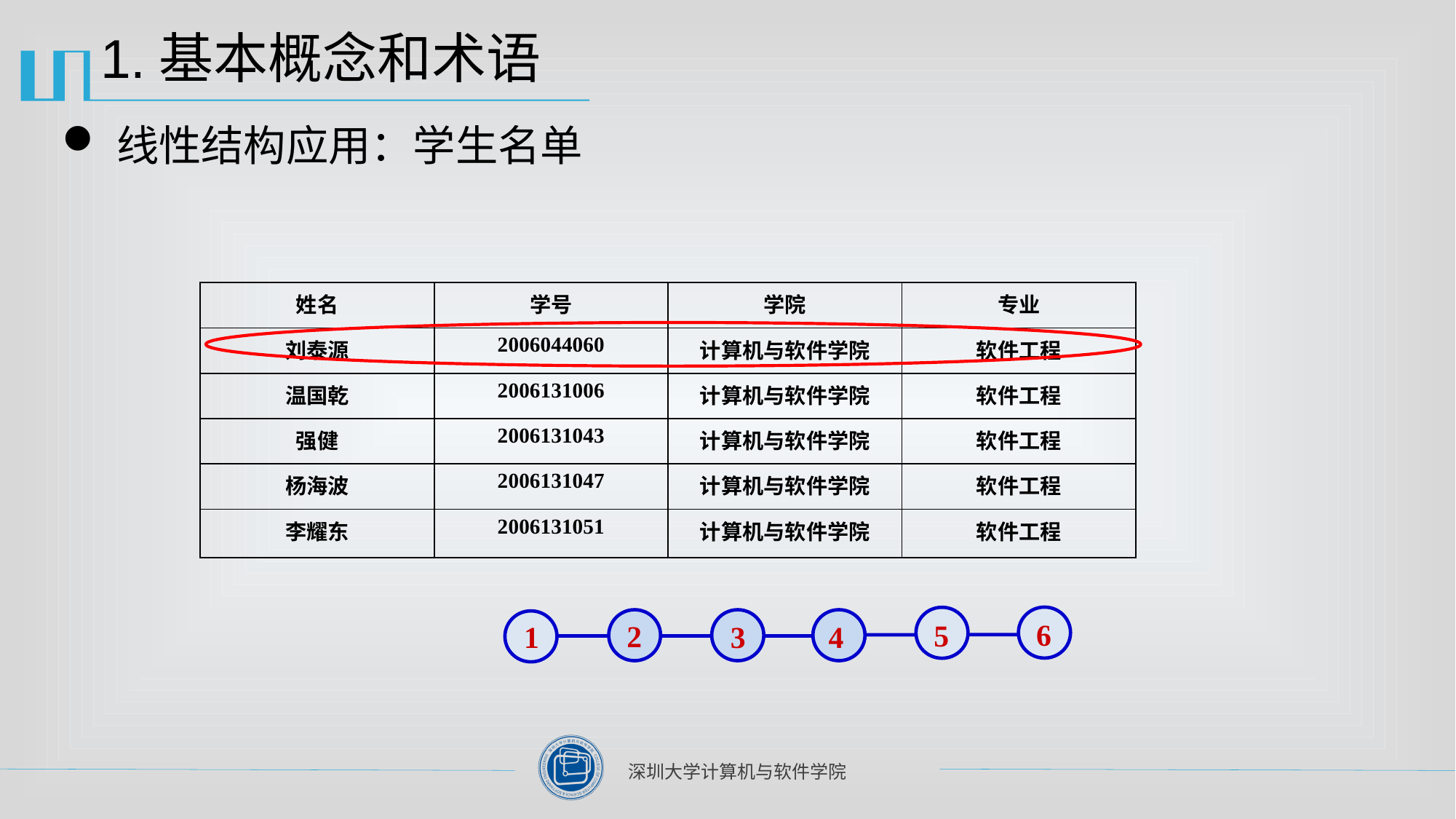

# 1.基本概念和术语
线性结构应用：学生名单

| 姓名 | 学号 | 学院 | 专业 |
| --- | --- | --- | --- |
| 刘泰源 | 2006044060 | 计算机与软件学院 | 软件工程 |
| 温国乾 | 2006131006 | 计算机与软件学院 | 软件工程 |
| 强健 | 2006131043 | 计算机与软件学院 | 软件工程 |
| 杨海波 | 2006131047 | 计算机与软件学院 | 软件工程 |
| 李耀东 | 2006131051 | 计算机与软件学院 | 软件工程 |

6
5
2
3
1
4

12